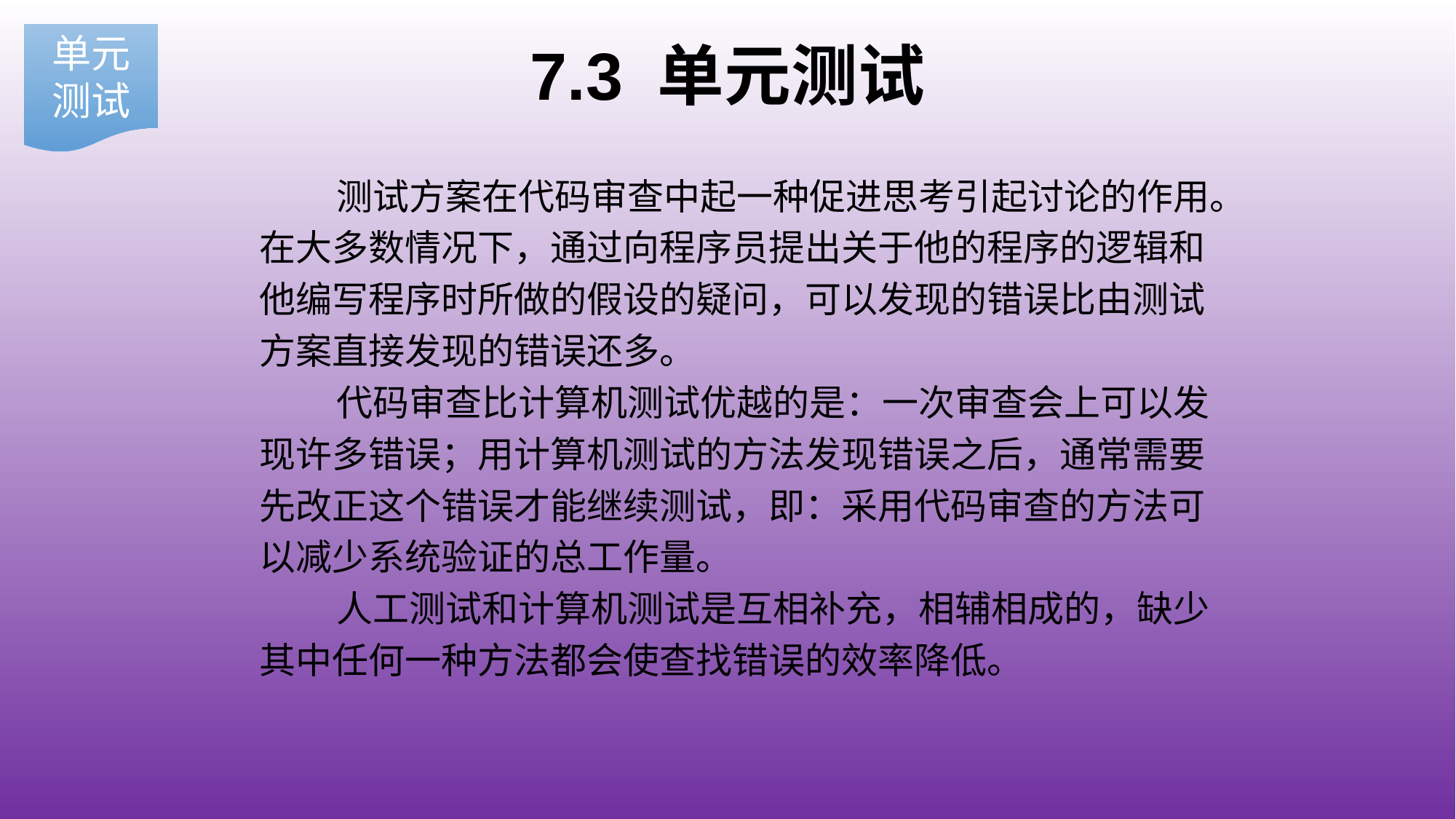

# 7.3 单元测试
单元测试
测试方案在代码审查中起一种促进思考引起讨论的作用。在大多数情况下，通过向程序员提出关于他的程序的逻辑和他编写程序时所做的假设的疑问，可以发现的错误比由测试方案直接发现的错误还多。
代码审查比计算机测试优越的是：一次审查会上可以发现许多错误；用计算机测试的方法发现错误之后，通常需要先改正这个错误才能继续测试，即：采用代码审查的方法可以减少系统验证的总工作量。
人工测试和计算机测试是互相补充，相辅相成的，缺少其中任何一种方法都会使查找错误的效率降低。